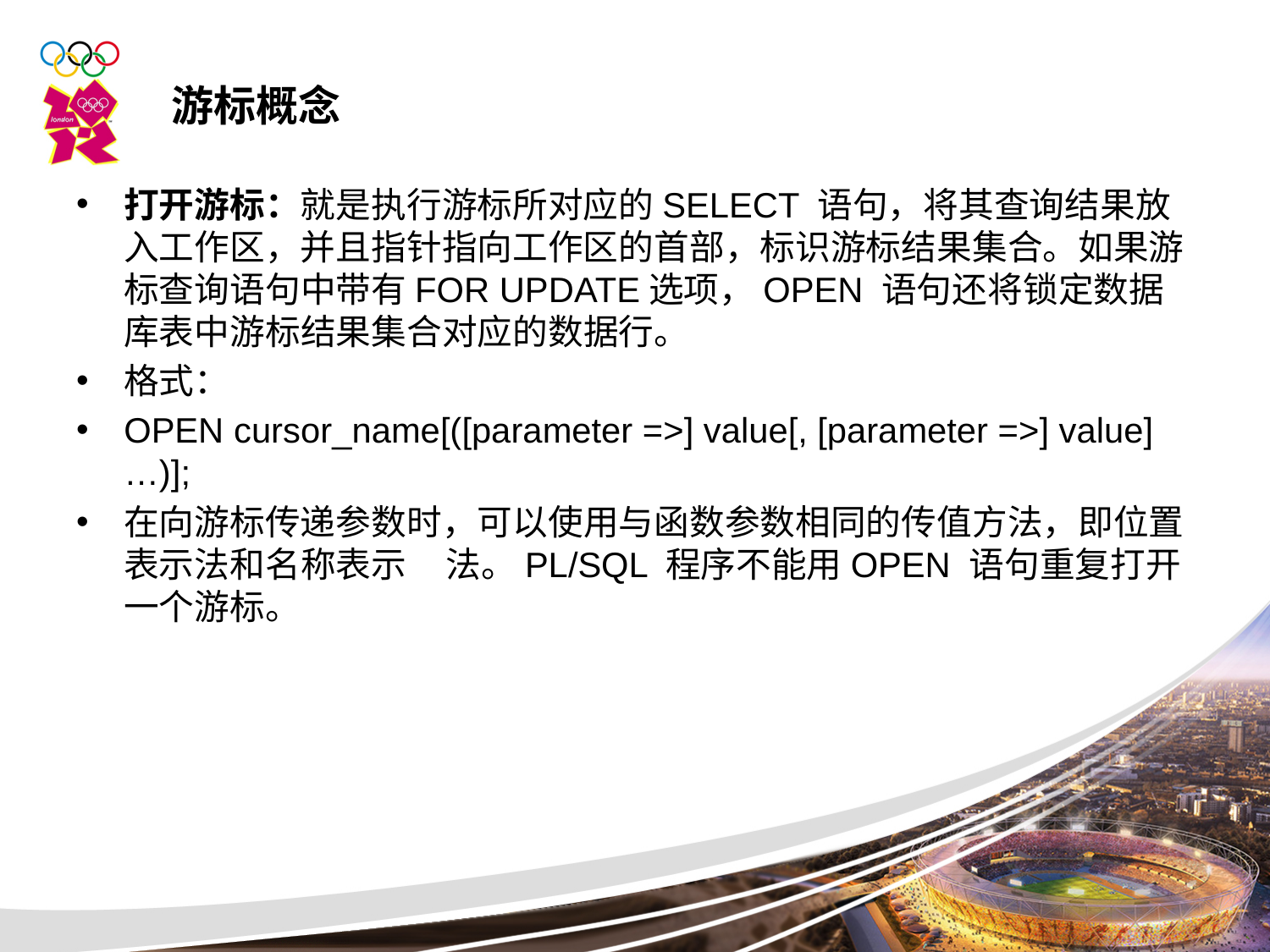

游标概念
打开游标：就是执行游标所对应的SELECT 语句，将其查询结果放入工作区，并且指针指向工作区的首部，标识游标结果集合。如果游标查询语句中带有FOR UPDATE选项，OPEN 语句还将锁定数据库表中游标结果集合对应的数据行。
格式：
OPEN cursor_name[([parameter =>] value[, [parameter =>] value]…)];
在向游标传递参数时，可以使用与函数参数相同的传值方法，即位置表示法和名称表示     法。PL/SQL 程序不能用OPEN 语句重复打开一个游标。